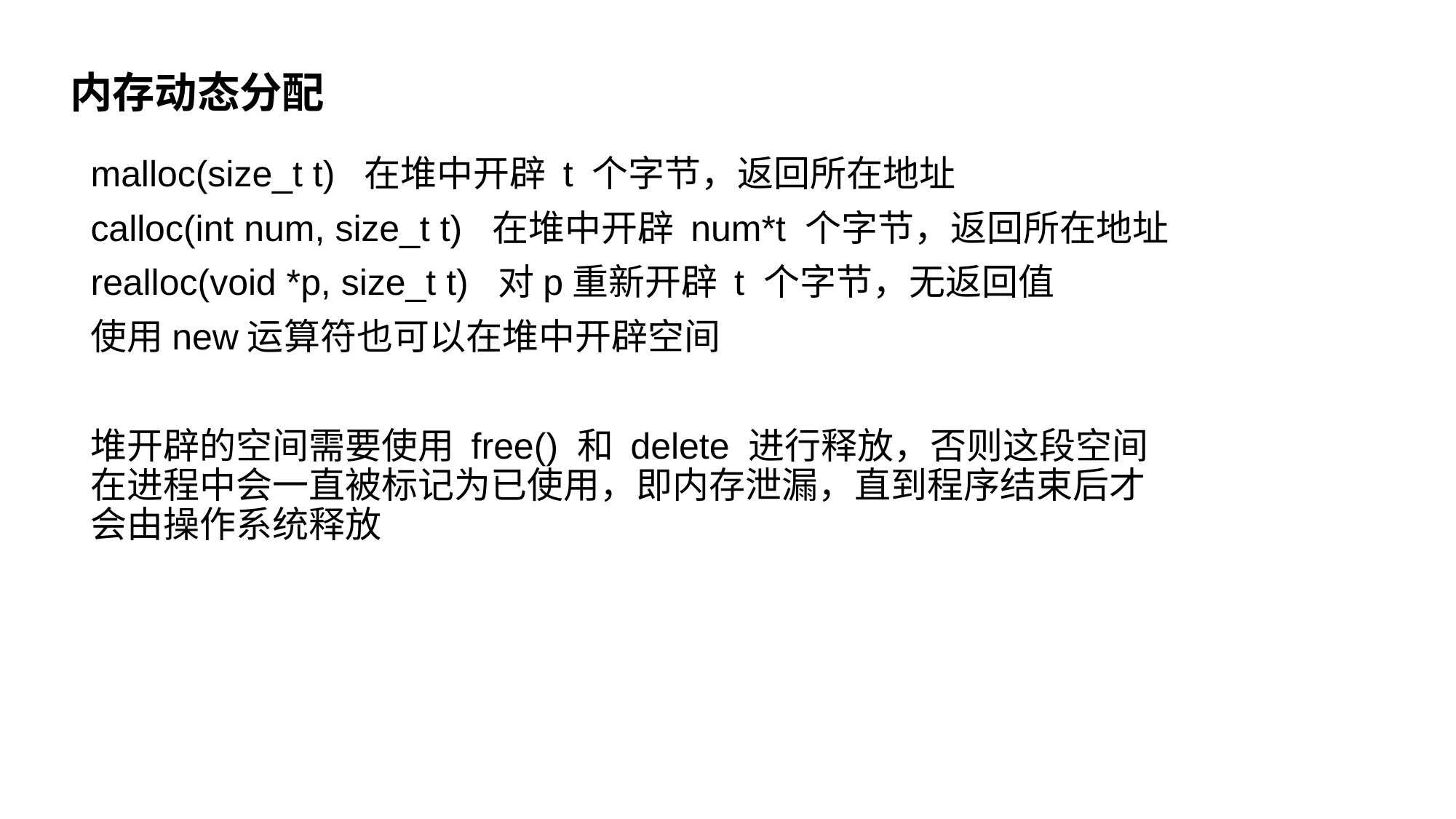

内存动态分配
malloc(size_t t)  在堆中开辟 t 个字节，返回所在地址
calloc(int num, size_t t)  在堆中开辟 num*t 个字节，返回所在地址
realloc(void *p, size_t t)  对p重新开辟 t 个字节，无返回值
使用new运算符也可以在堆中开辟空间

堆开辟的空间需要使用 free() 和 delete 进行释放，否则这段空间在进程中会一直被标记为已使用，即内存泄漏，直到程序结束后才会由操作系统释放